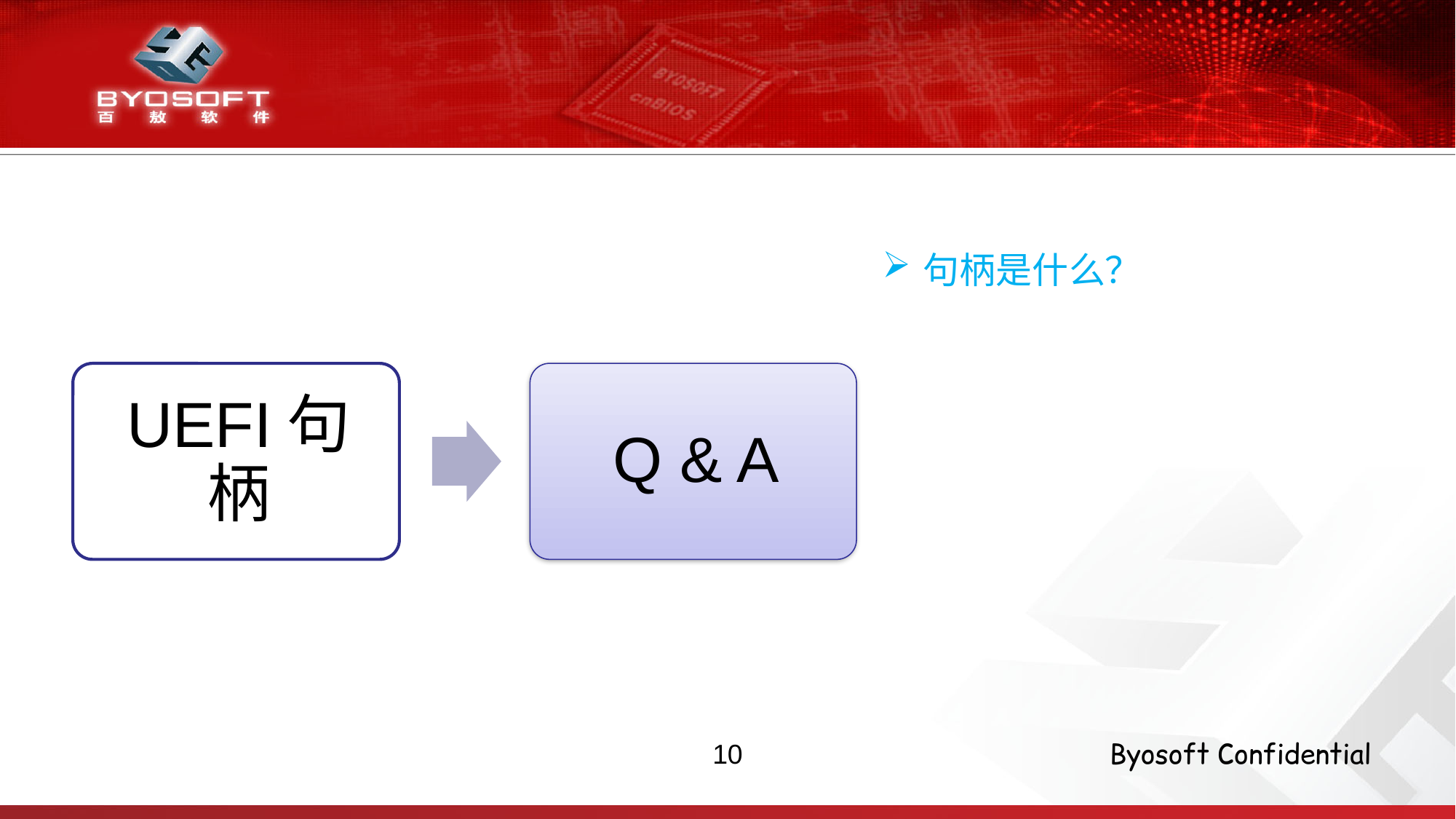

UEFI句柄

Q & A

句柄是什么？

10
Byosoft Confidential